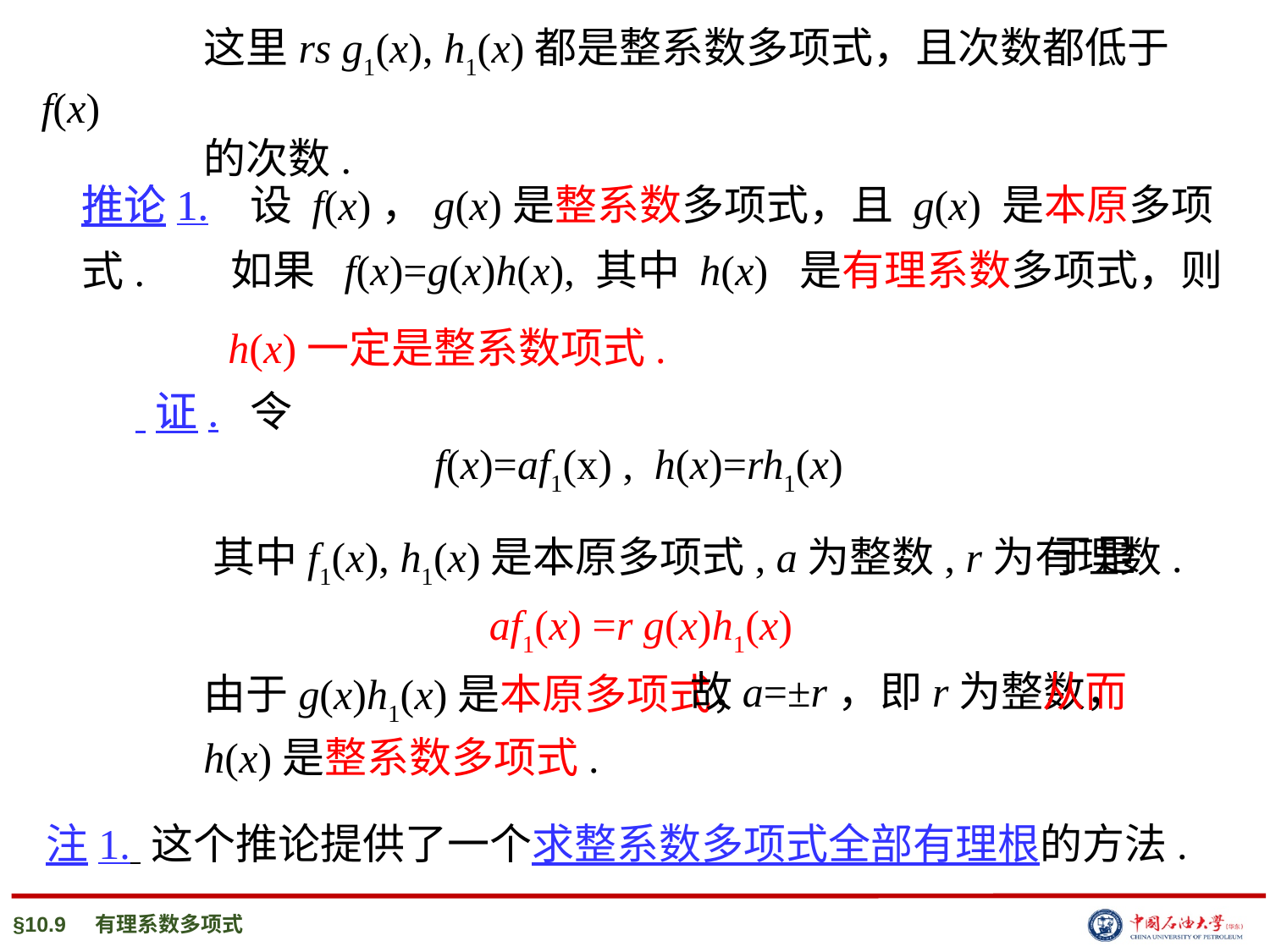

这里rs g1(x), h1(x)都是整系数多项式，且次数都低于f(x)
                的次数.

              如果  f(x)=g(x)h(x), 其中 h(x)  是有理系数多项式，则
推论1.
推论1.   设 f(x)，g(x)是整系数多项式，且 g(x) 是本原多项式.

   h(x)一定是整系数项式.
   证.
   证.  令
                              f(x)=af1(x) ,  h(x)=rh1(x)

         其中f1(x), h1(x)是本原多项式, a为整数, r为有理数.
                                                                                        于是
                           af1(x) =r g(x)h1(x)
由于g(x)h1(x)是本原多项式，
                                                  故a=±r，即r为整数，
                                                                                       从而
h(x)是整系数多项式.
注1. 这个推论提供了一个求整系数多项式全部有理根的方法.